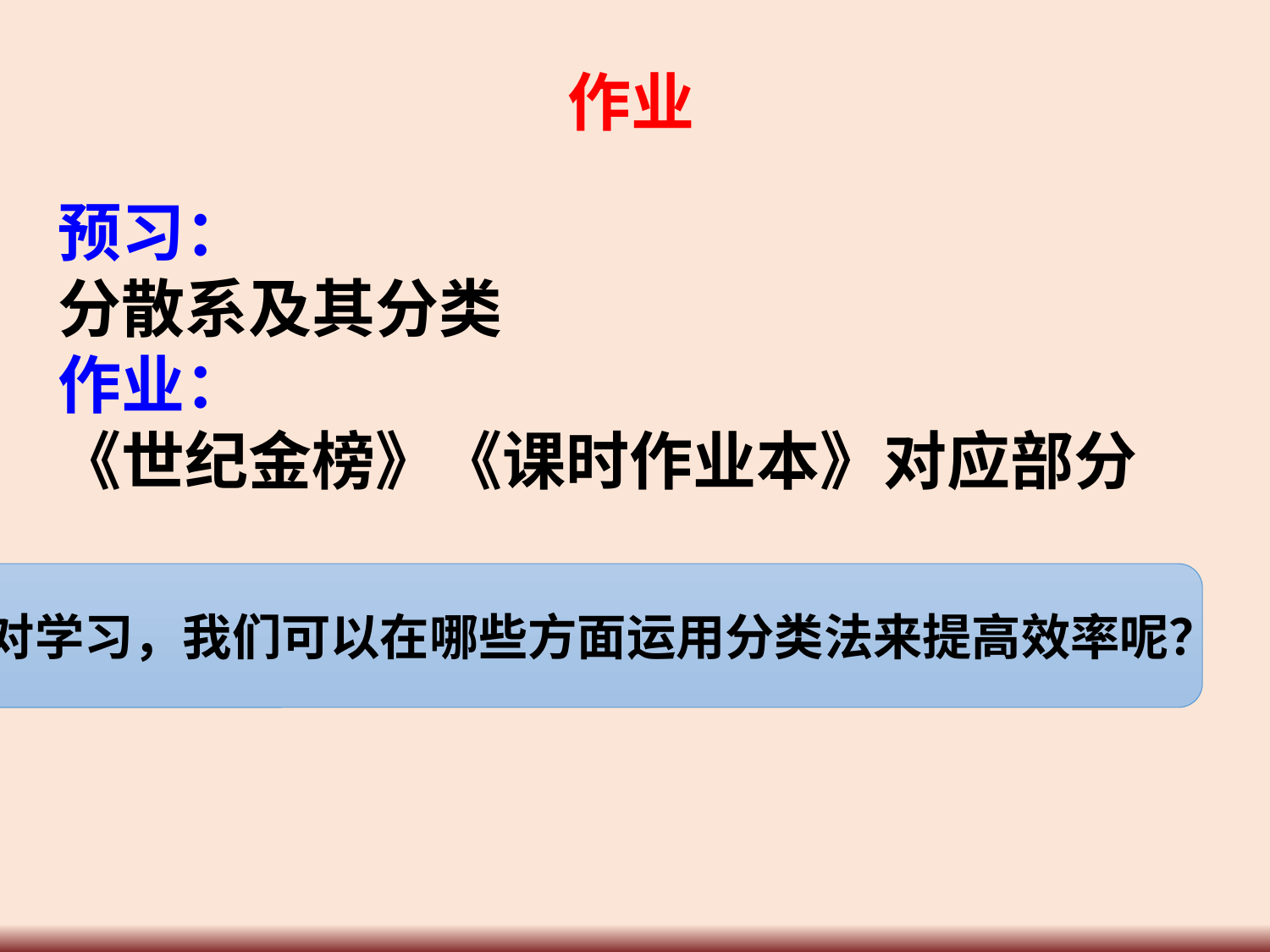

作业
预习：
分散系及其分类
作业：
《世纪金榜》《课时作业本》对应部分
对学习，我们可以在哪些方面运用分类法来提高效率呢？